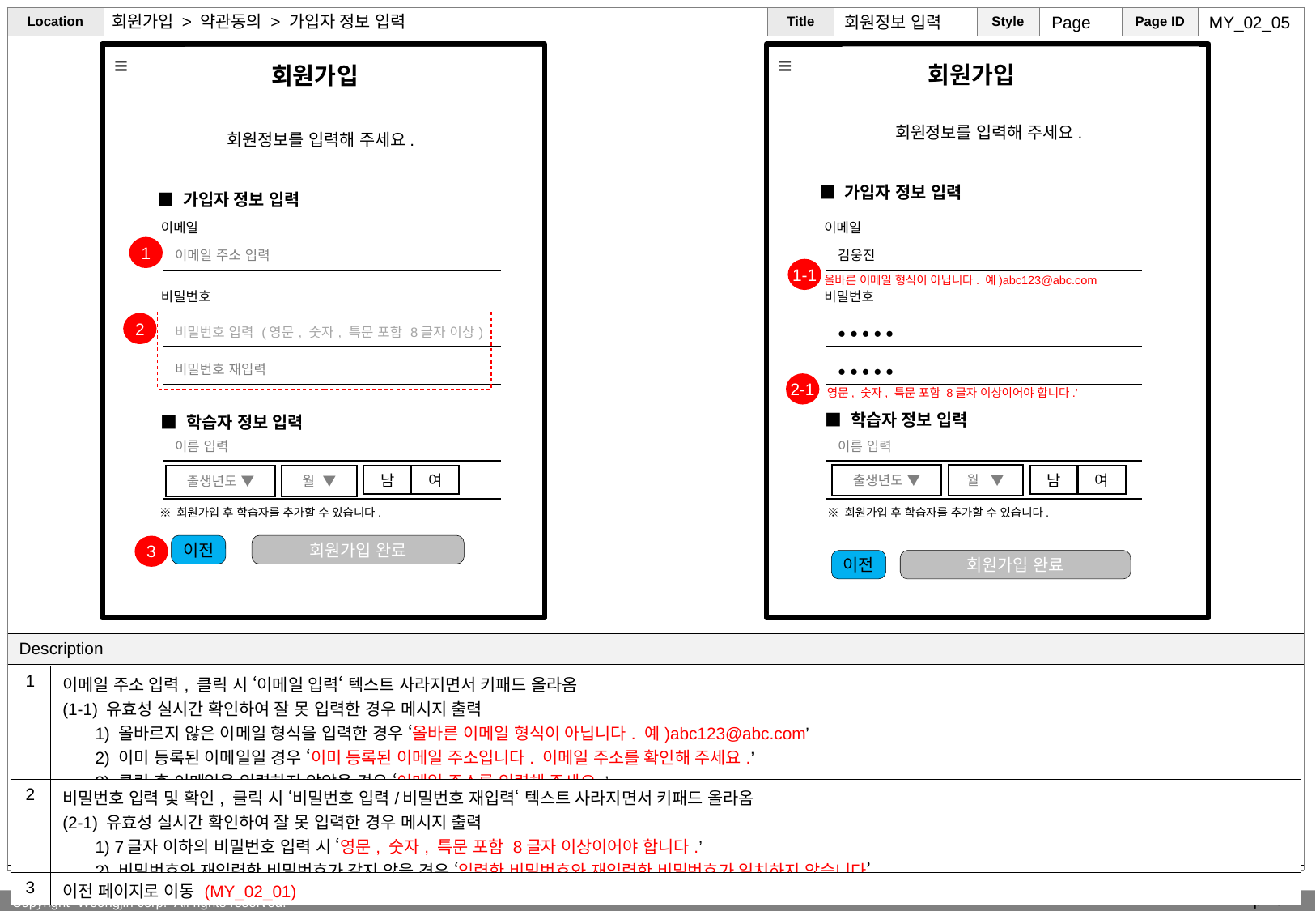

# 회원가입 > 약관동의 > 가입자 정보 입력
회원정보 입력
Page
MY_02_05
            회원가입
            회원가입
회원정보를 입력해 주세요.
회원정보를 입력해 주세요.
■ 가입자 정보 입력
■ 가입자 정보 입력
이메일
이메일
| 이메일 주소 입력 |  |  |  |
| --- | --- | --- | --- |
|  |  |  |  |
| 비밀번호 입력 (영문, 숫자, 특문 포함 8글자 이상) |  |  |  |
| 비밀번호 재입력 |  |  |  |
|  |  |  |  |
| 이름 입력 |  |  |  |
|  |  |  |  |
| 김웅진 |  |  |  |
| --- | --- | --- | --- |
|  |  |  |  |
| ● ● ● ● ● |  |  |  |
| ● ● ● ● ● |  |  |  |
|  |  |  |  |
| 이름 입력 |  |  |  |
|  |  |  |  |
1
1-1
올바른 이메일 형식이 아닙니다. 예)abc123@abc.com
비밀번호
비밀번호

2
2-1
영문, 숫자, 특문 포함 8글자 이상이어야 합니다.’
■ 학습자 정보 입력
■ 학습자 정보 입력
출생년도 ▼
월   ▼
출생년도 ▼
월  ▼
남
여
남
여
※ 회원가입 후 학습자를 추가할 수 있습니다.
※ 회원가입 후 학습자를 추가할 수 있습니다.
이전
회원가입 완료
3
이전
회원가입 완료
| 1 | 이메일 주소 입력, 클릭 시 ‘이메일 입력‘ 텍스트 사라지면서 키패드 올라옴 (1-1) 유효성 실시간 확인하여 잘 못 입력한 경우 메시지 출력 1) 올바르지 않은 이메일 형식을 입력한 경우 ‘올바른 이메일 형식이 아닙니다. 예)abc123@abc.com’ 2) 이미 등록된 이메일일 경우 ‘이미 등록된 이메일 주소입니다. 이메일 주소를 확인해 주세요.’ 3) 클릭 후 이메일을 입력하지 않았을 경우 ‘이메일 주소를 입력해 주세요.’ |
| --- | --- |
| 2 | 비밀번호 입력 및 확인, 클릭 시 ‘비밀번호 입력/비밀번호 재입력‘ 텍스트 사라지면서 키패드 올라옴 (2-1) 유효성 실시간 확인하여 잘 못 입력한 경우 메시지 출력 1) 7글자 이하의 비밀번호 입력 시 ‘영문, 숫자, 특문 포함 8글자 이상이어야 합니다.’ 2) 비밀번호와 재입력한 비밀번호가 같지 않을 경우 ‘입력한 비밀번호와 재입력한 비밀번호가 일치하지 않습니다’ |
| 3 | 이전 페이지로 이동 (MY\_02\_01) |